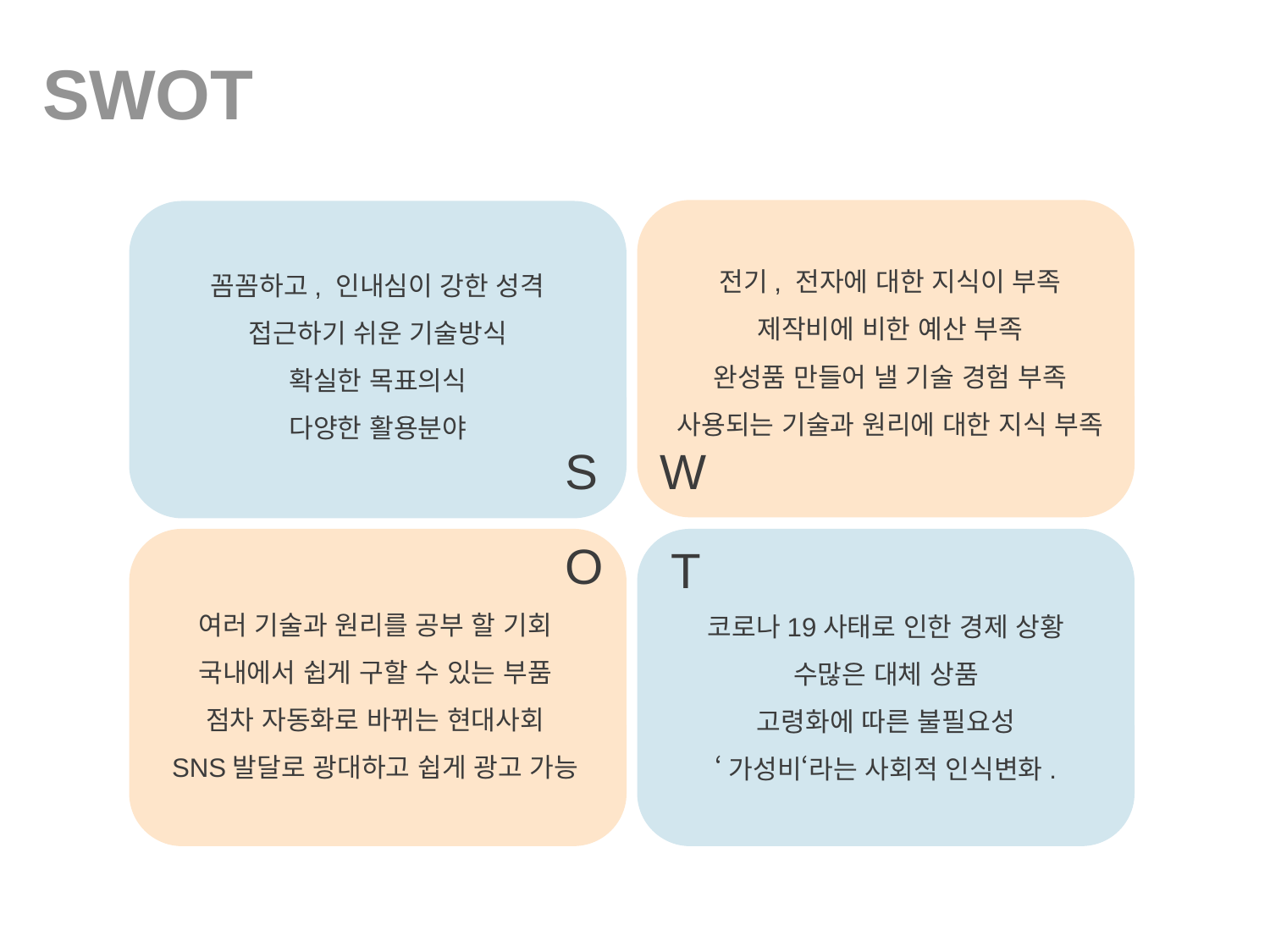

# SWOT

전기, 전자에 대한 지식이 부족
제작비에 비한 예산 부족
완성품 만들어 낼 기술 경험 부족
사용되는 기술과 원리에 대한 지식 부족
꼼꼼하고, 인내심이 강한 성격
접근하기 쉬운 기술방식
확실한 목표의식
다양한 활용분야
S
W

O

T
여러 기술과 원리를 공부 할 기회
국내에서 쉽게 구할 수 있는 부품
점차 자동화로 바뀌는 현대사회
SNS발달로 광대하고 쉽게 광고 가능
코로나19사태로 인한 경제 상황
수많은 대체 상품
고령화에 따른 불필요성
‘가성비‘라는 사회적 인식변화.